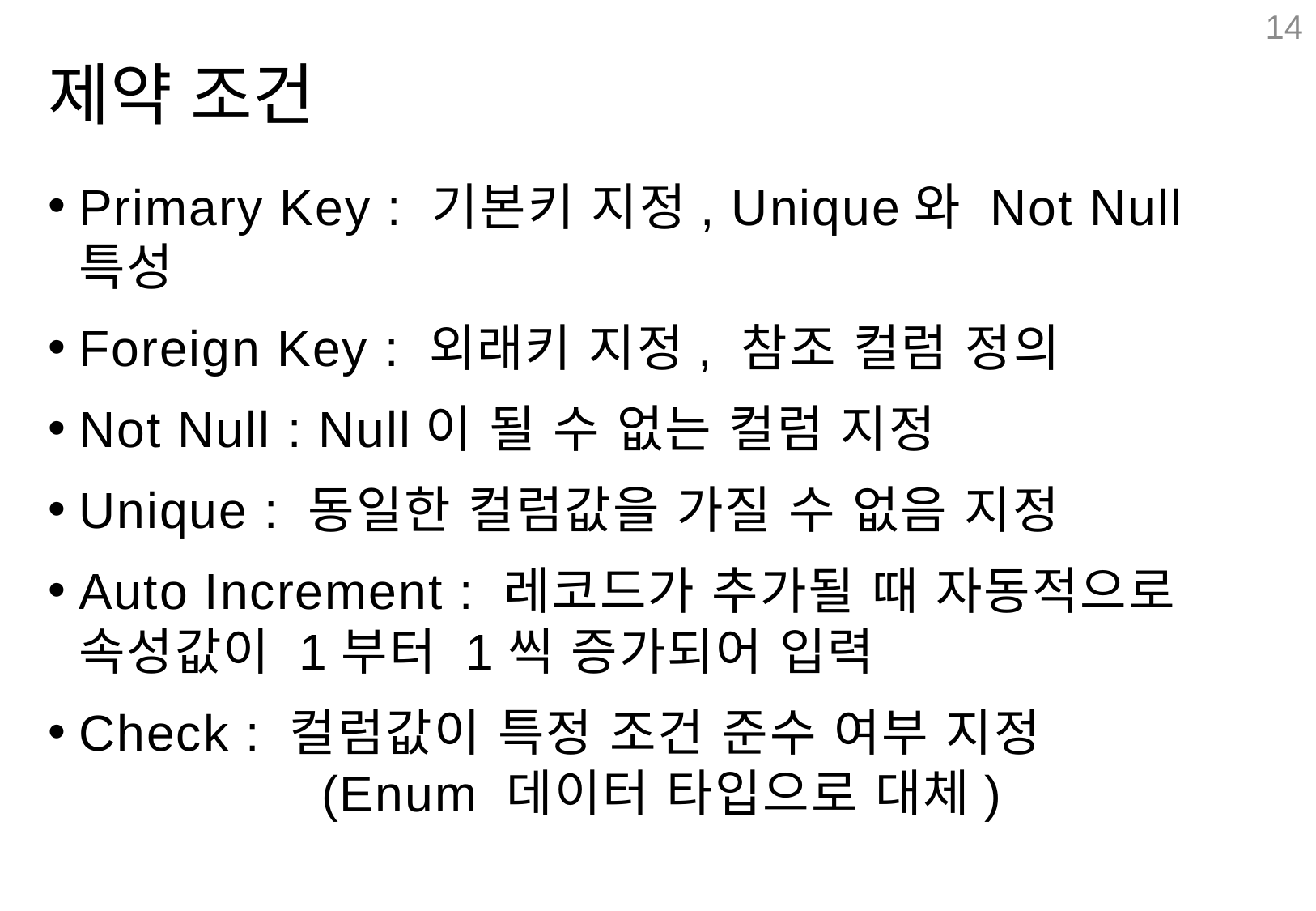

14
# 제약 조건
Primary Key : 기본키 지정, Unique와 Not Null 특성
Foreign Key : 외래키 지정, 참조 컬럼 정의
Not Null : Null이 될 수 없는 컬럼 지정
Unique : 동일한 컬럼값을 가질 수 없음 지정
Auto Increment : 레코드가 추가될 때 자동적으로 속성값이 1부터 1씩 증가되어 입력
Check : 컬럼값이 특정 조건 준수 여부 지정
		(Enum 데이터 타입으로 대체)